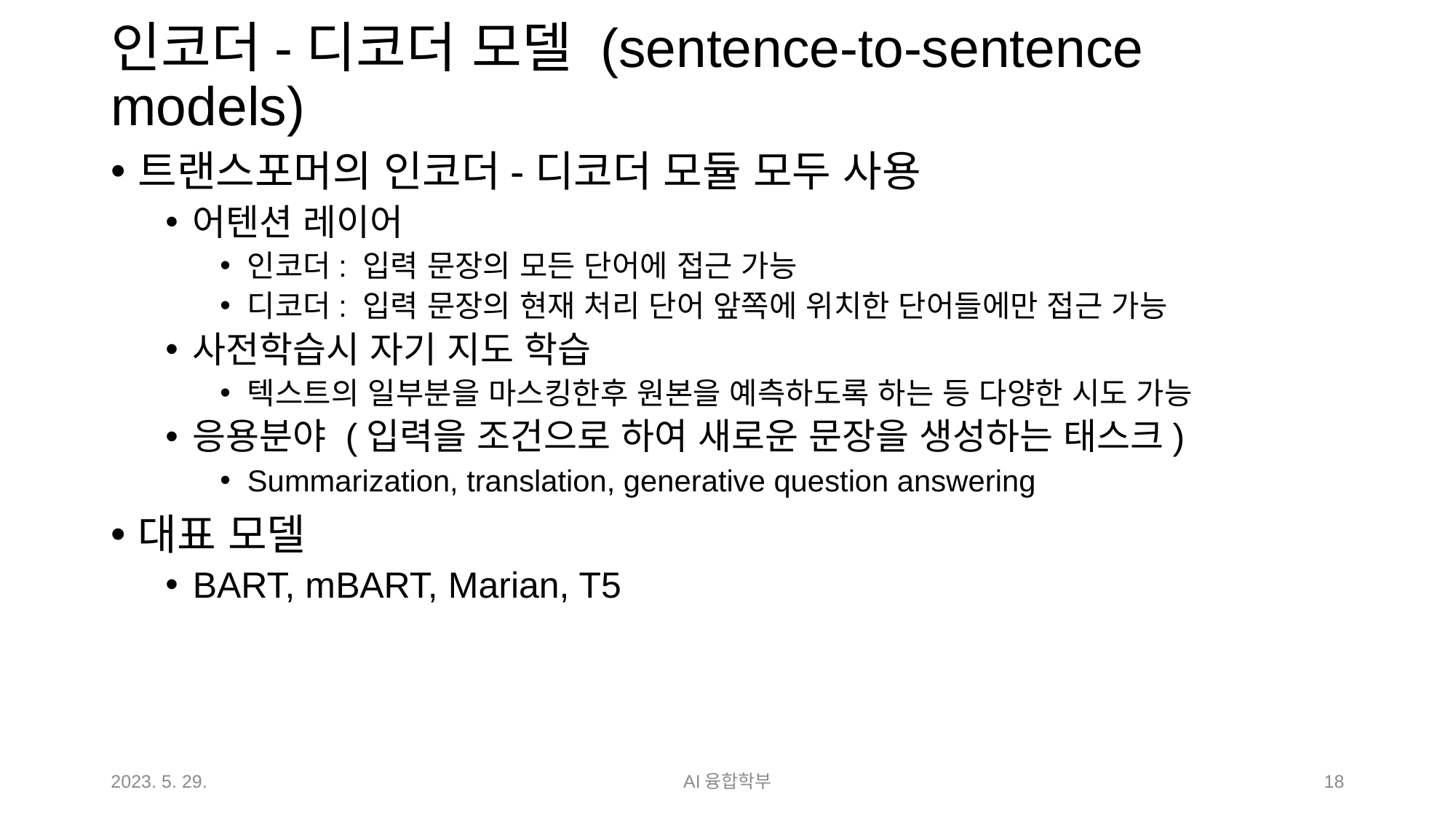

# 인코더-디코더 모델 (sentence-to-sentence models)
트랜스포머의 인코더-디코더 모듈 모두 사용
어텐션 레이어
인코더: 입력 문장의 모든 단어에 접근 가능
디코더: 입력 문장의 현재 처리 단어 앞쪽에 위치한 단어들에만 접근 가능
사전학습시 자기 지도 학습
텍스트의 일부분을 마스킹한후 원본을 예측하도록 하는 등 다양한 시도 가능
응용분야 (입력을 조건으로 하여 새로운 문장을 생성하는 태스크)
Summarization, translation, generative question answering
대표 모델
BART, mBART, Marian, T5

2023. 5. 29.
AI융합학부
18